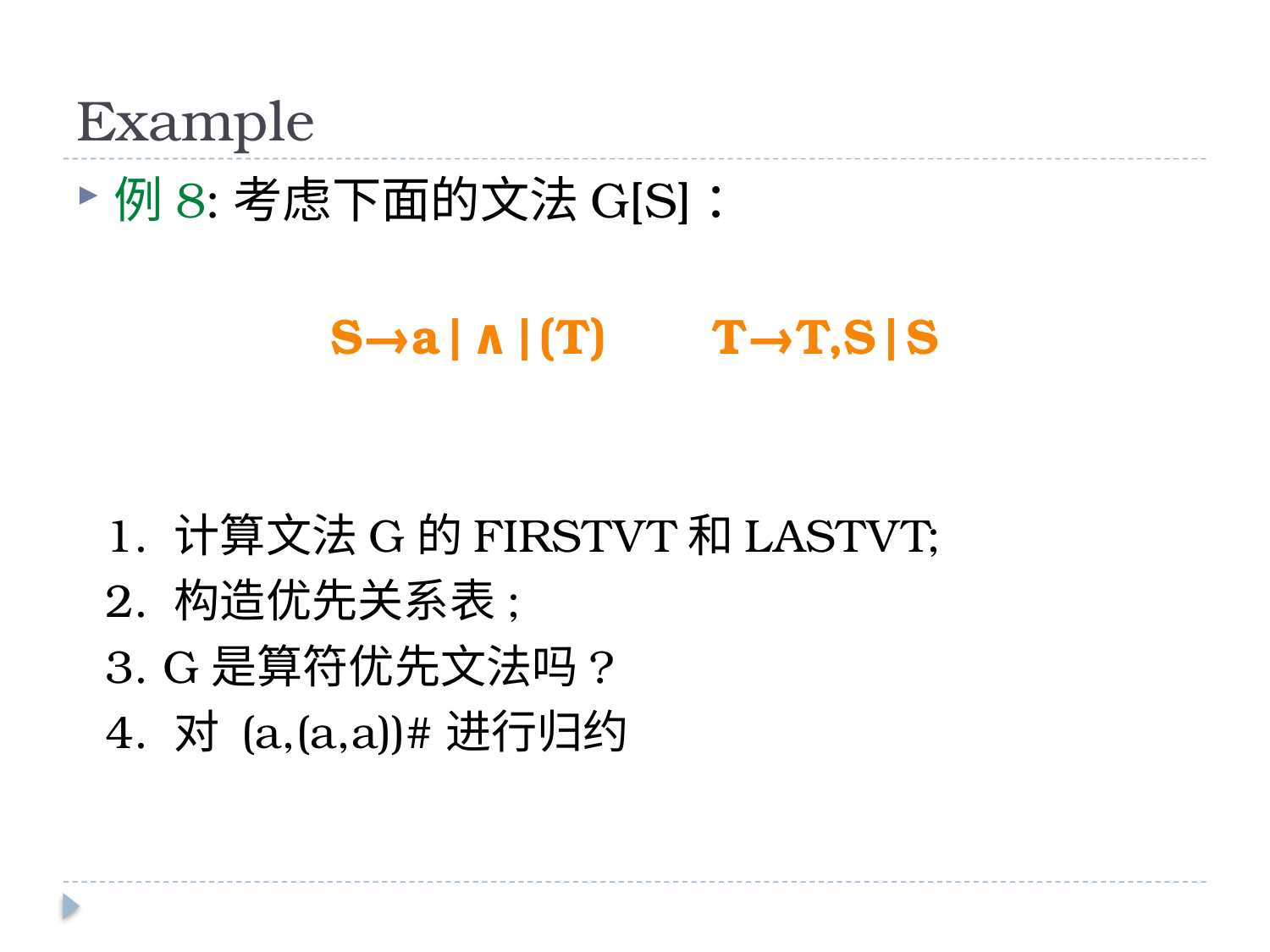

# Example
例8:考虑下面的文法G[S]：

		S→a|∧|(T)  　T→T,S|S

  1. 计算文法G的FIRSTVT和LASTVT;
  2. 构造优先关系表;
  3. G是算符优先文法吗?
  4. 对 (a,(a,a))#进行归约

51